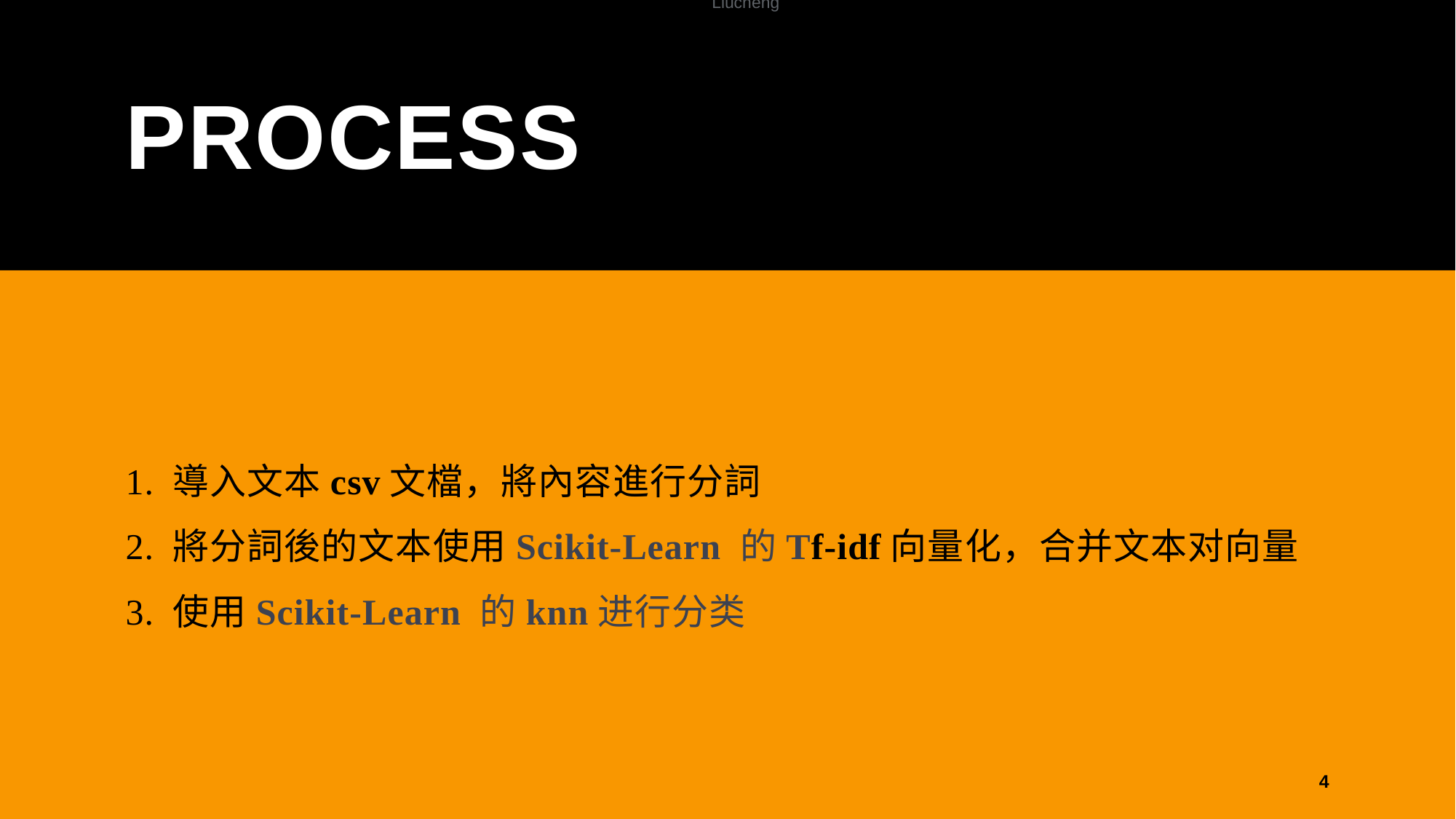

Liúchéng

2 / 5000

翻譯結果
Process
# process
1. 導入文本csv文檔，將內容進行分詞
2. 將分詞後的文本使用Scikit-Learn 的Tf-idf向量化，合并文本对向量
3. 使用Scikit-Learn 的knn进行分类

4